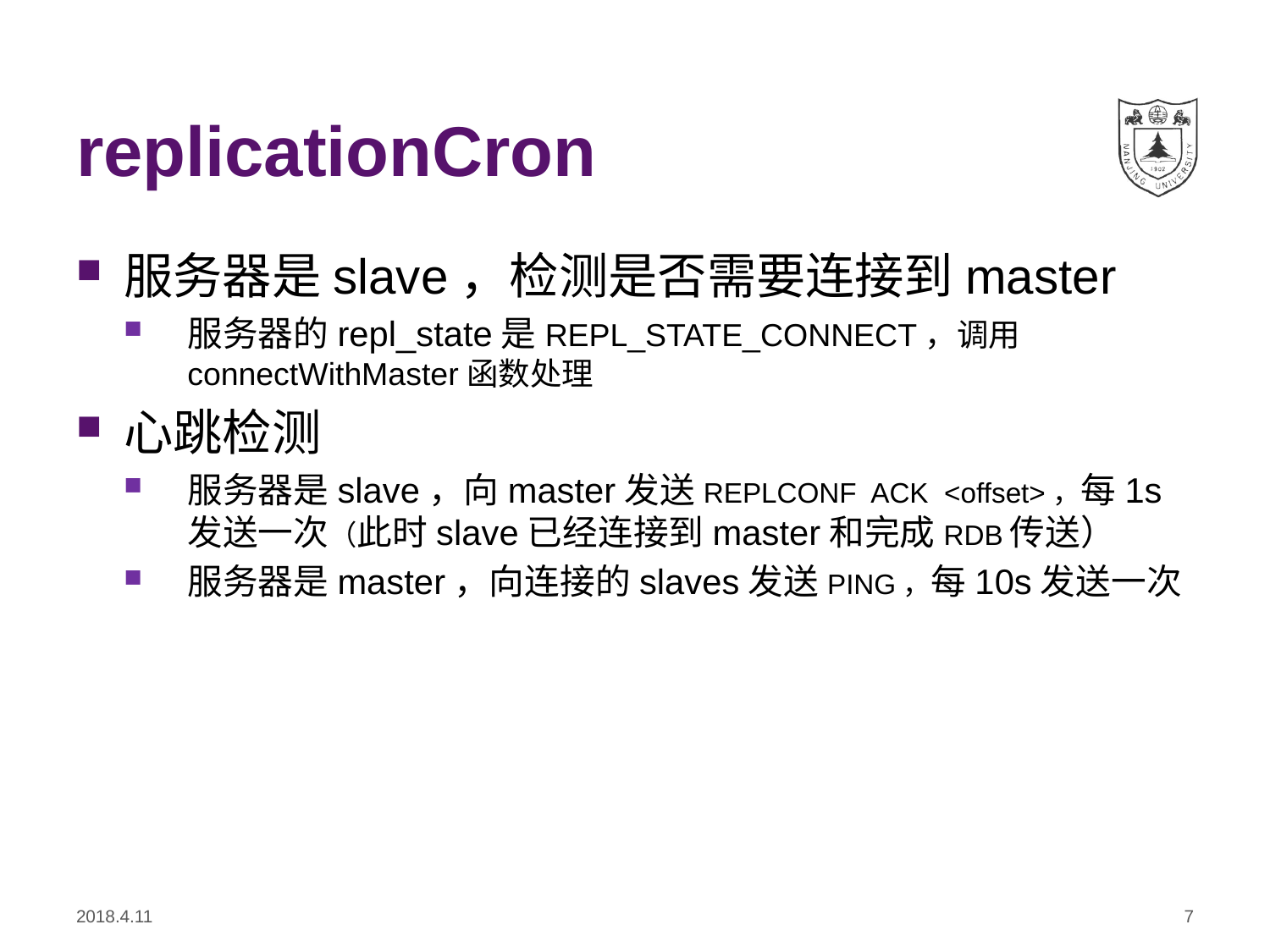

# replicationCron
服务器是slave，检测是否需要连接到master
服务器的repl_state是REPL_STATE_CONNECT，调用connectWithMaster函数处理
心跳检测
服务器是slave，向master发送REPLCONF  ACK  <offset>，每1s发送一次（此时slave已经连接到master和完成RDB传送）
服务器是master，向连接的slaves发送PING，每10s发送一次
2018.4.11

7